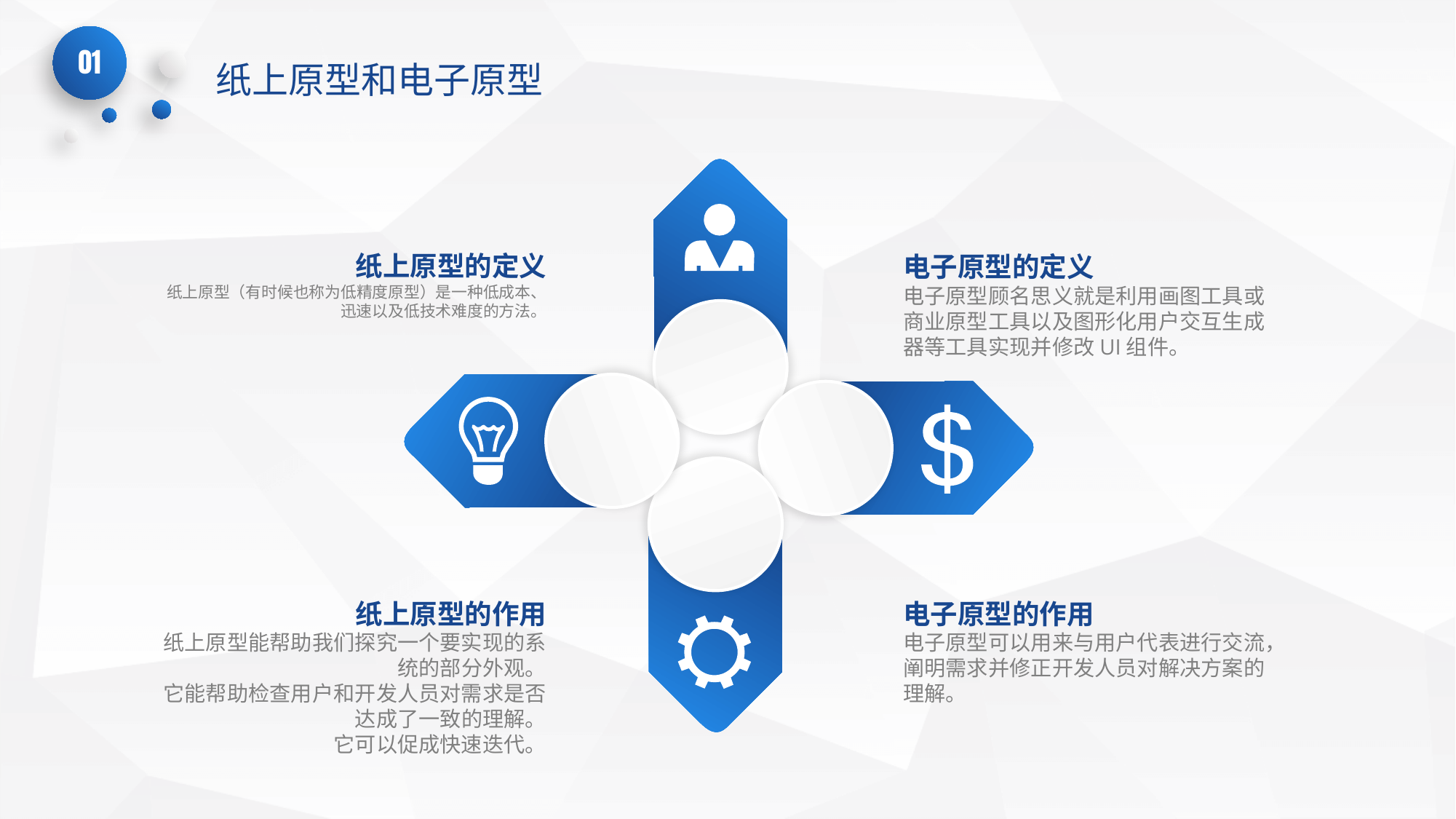

01

纸上原型和电子原型

纸上原型的定义
纸上原型（有时候也称为低精度原型）是一种低成本、迅速以及低技术难度的方法。
电子原型的定义
电子原型顾名思义就是利用画图工具或商业原型工具以及图形化用户交互生成器等工具实现并修改UI组件。

纸上原型的作用
纸上原型能帮助我们探究一个要实现的系统的部分外观。
它能帮助检查用户和开发人员对需求是否达成了一致的理解。
它可以促成快速迭代。

电子原型的作用
电子原型可以用来与用户代表进行交流，阐明需求并修正开发人员对解决方案的理解。